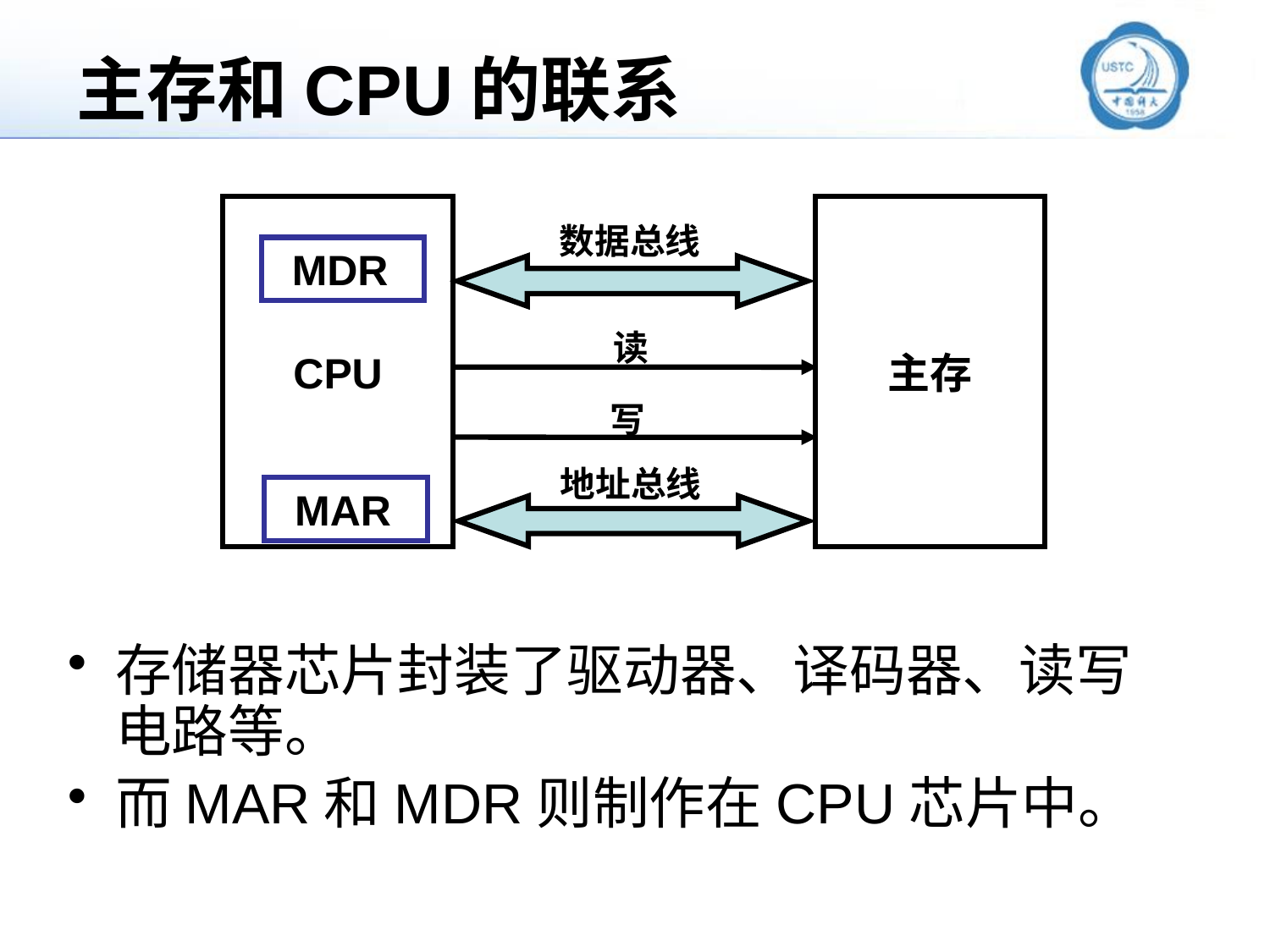

# 主存和CPU的联系

CPU

主存

数据总线
  MDR

读

写

地址总线
  MAR

存储器芯片封装了驱动器、译码器、读写电路等。
而MAR和MDR则制作在CPU芯片中。